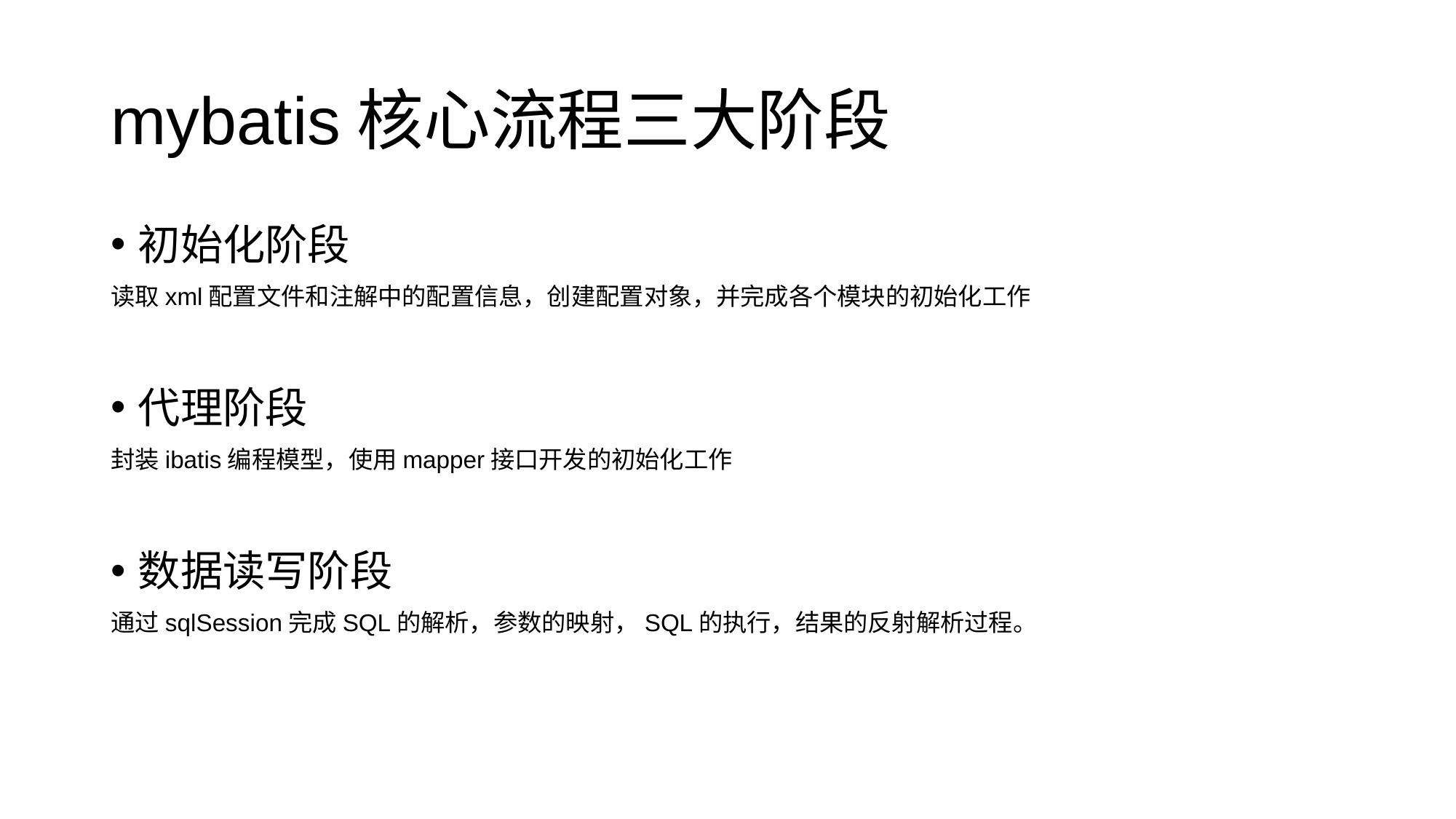

# mybatis核心流程三大阶段
初始化阶段
读取xml配置文件和注解中的配置信息，创建配置对象，并完成各个模块的初始化工作

代理阶段
封装ibatis编程模型，使用mapper接口开发的初始化工作

数据读写阶段
通过sqlSession完成SQL的解析，参数的映射，SQL的执行，结果的反射解析过程。